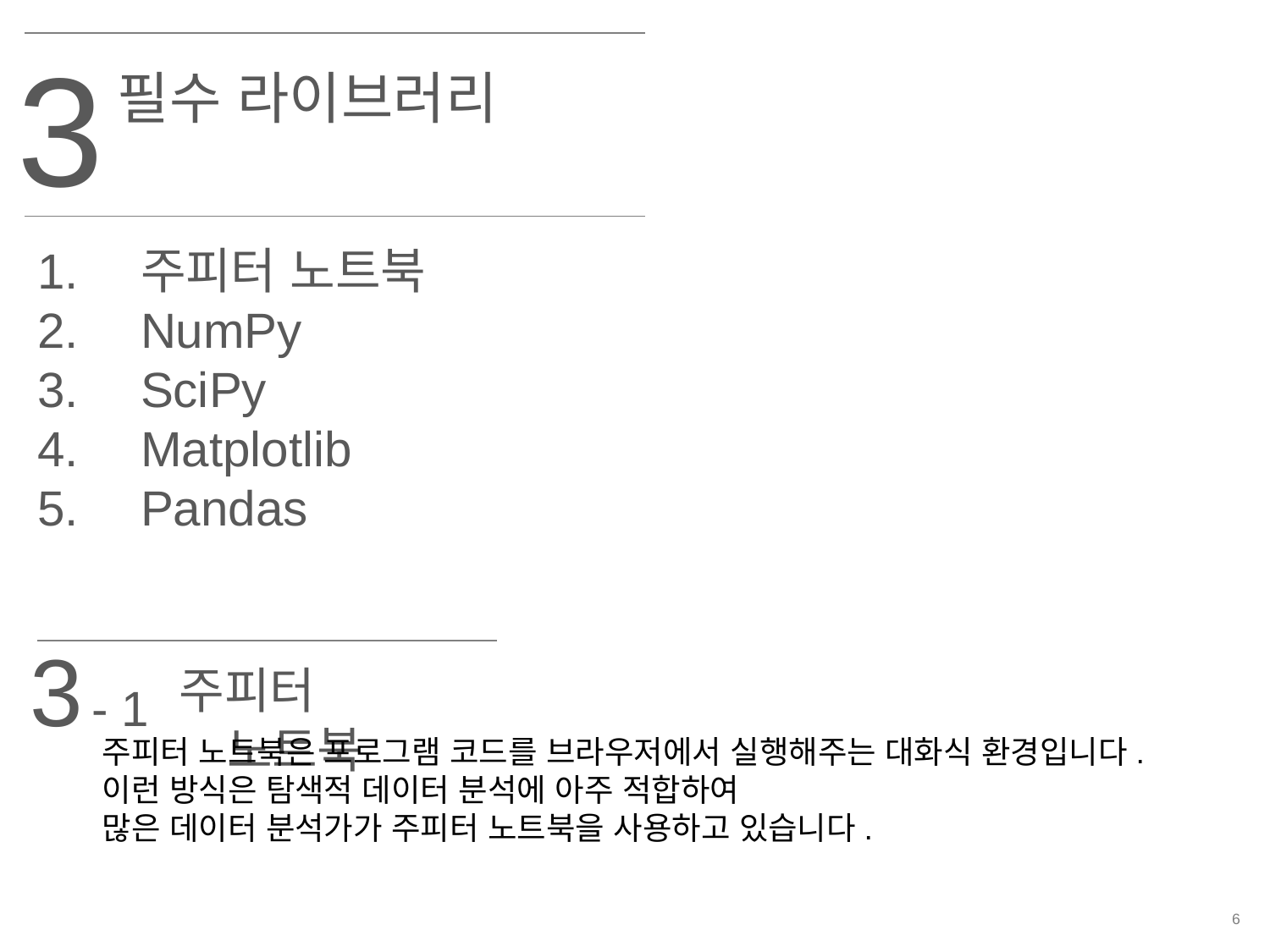

3
필수 라이브러리
주피터 노트북
NumPy
SciPy
Matplotlib
Pandas
3 - 1
주피터 노트북
주피터 노트북은 프로그램 코드를 브라우저에서 실행해주는 대화식 환경입니다.
이런 방식은 탐색적 데이터 분석에 아주 적합하여
많은 데이터 분석가가 주피터 노트북을 사용하고 있습니다.